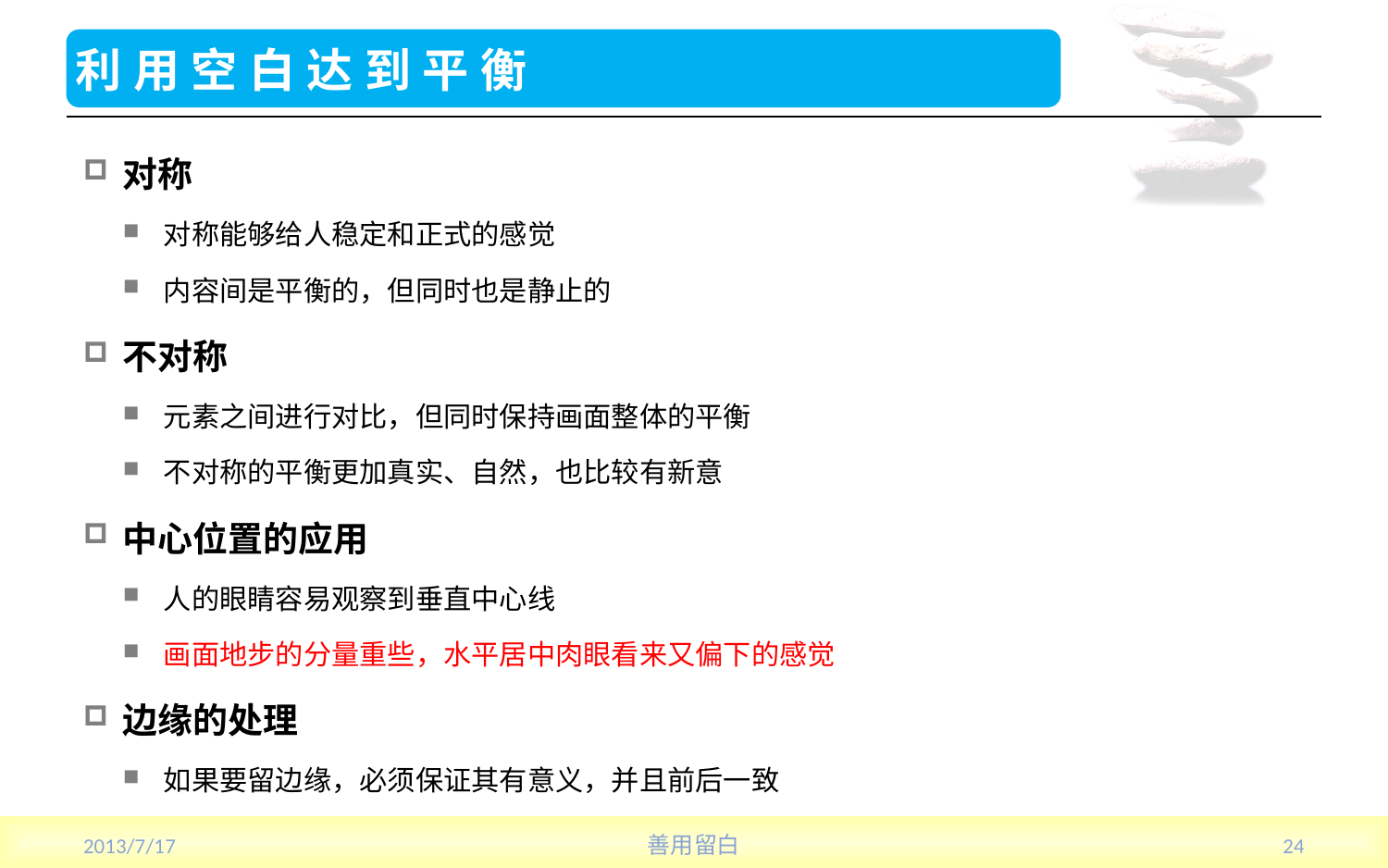

# 利用空白达到平衡
对称
对称能够给人稳定和正式的感觉
内容间是平衡的，但同时也是静止的
不对称
元素之间进行对比，但同时保持画面整体的平衡
不对称的平衡更加真实、自然，也比较有新意
中心位置的应用
人的眼睛容易观察到垂直中心线
画面地步的分量重些，水平居中肉眼看来又偏下的感觉
边缘的处理
如果要留边缘，必须保证其有意义，并且前后一致
2013/7/17
善用留白
24